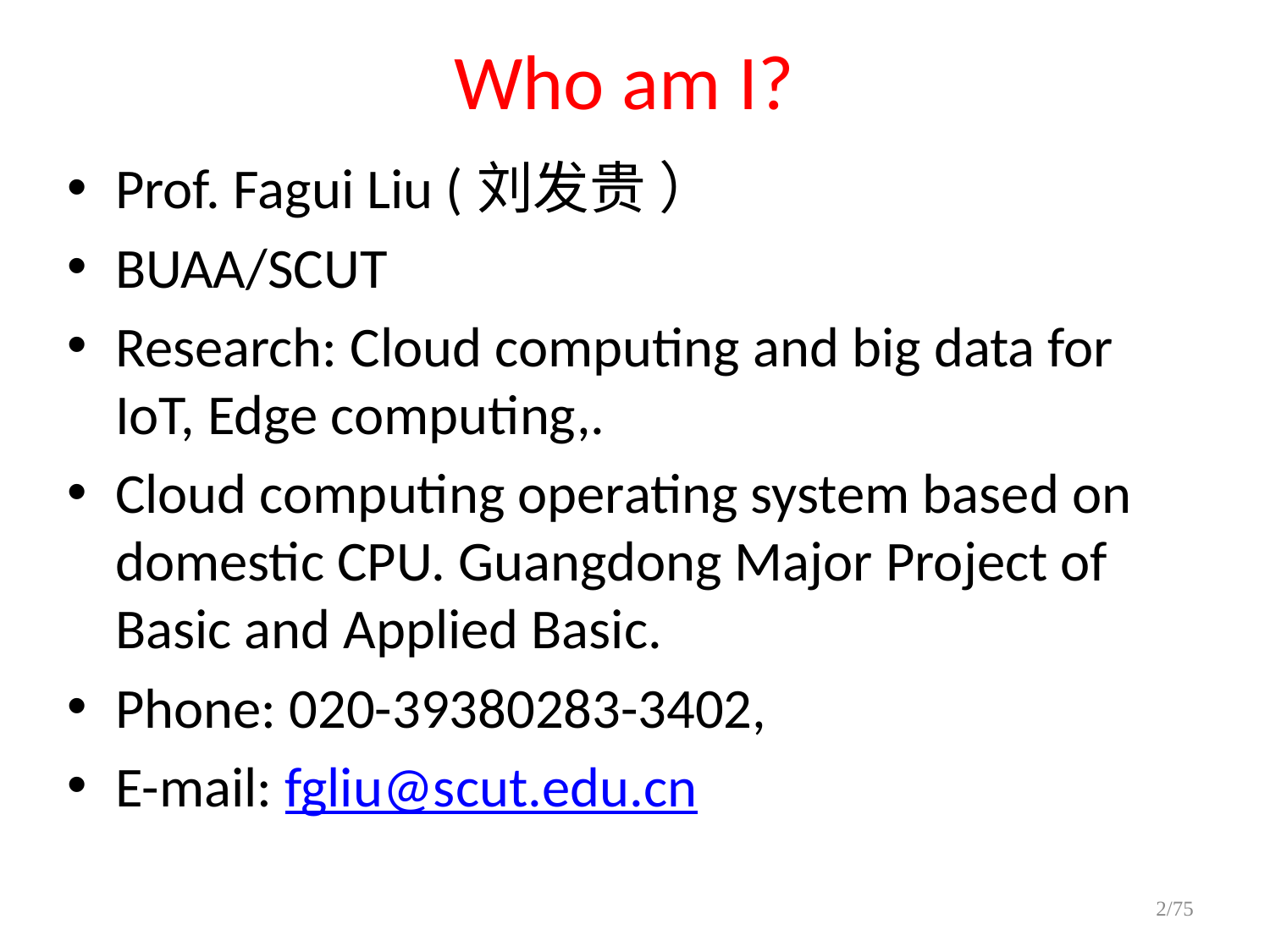

# Who am I?
Prof. Fagui Liu (刘发贵 ）
BUAA/SCUT
Research: Cloud computing and big data for IoT, Edge computing,.
Cloud computing operating system based on domestic CPU. Guangdong Major Project of Basic and Applied Basic.
Phone: 020-39380283-3402,
E-mail: fgliu@scut.edu.cn
2/75